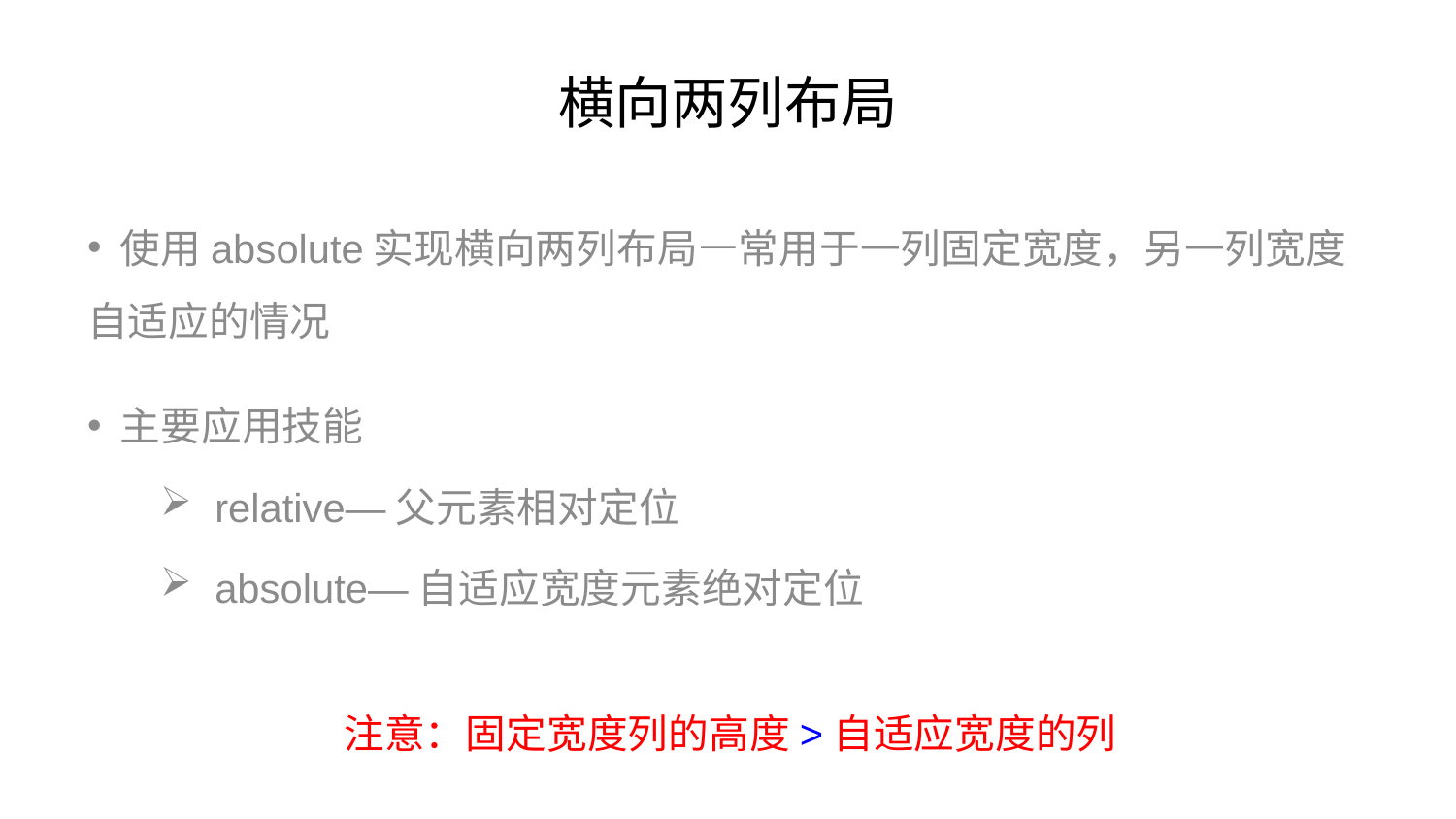

横向两列布局
 使用absolute实现横向两列布局—常用于一列固定宽度，另一列宽度自适应的情况
 主要应用技能
relative—父元素相对定位
absolute—自适应宽度元素绝对定位
注意：固定宽度列的高度>自适应宽度的列